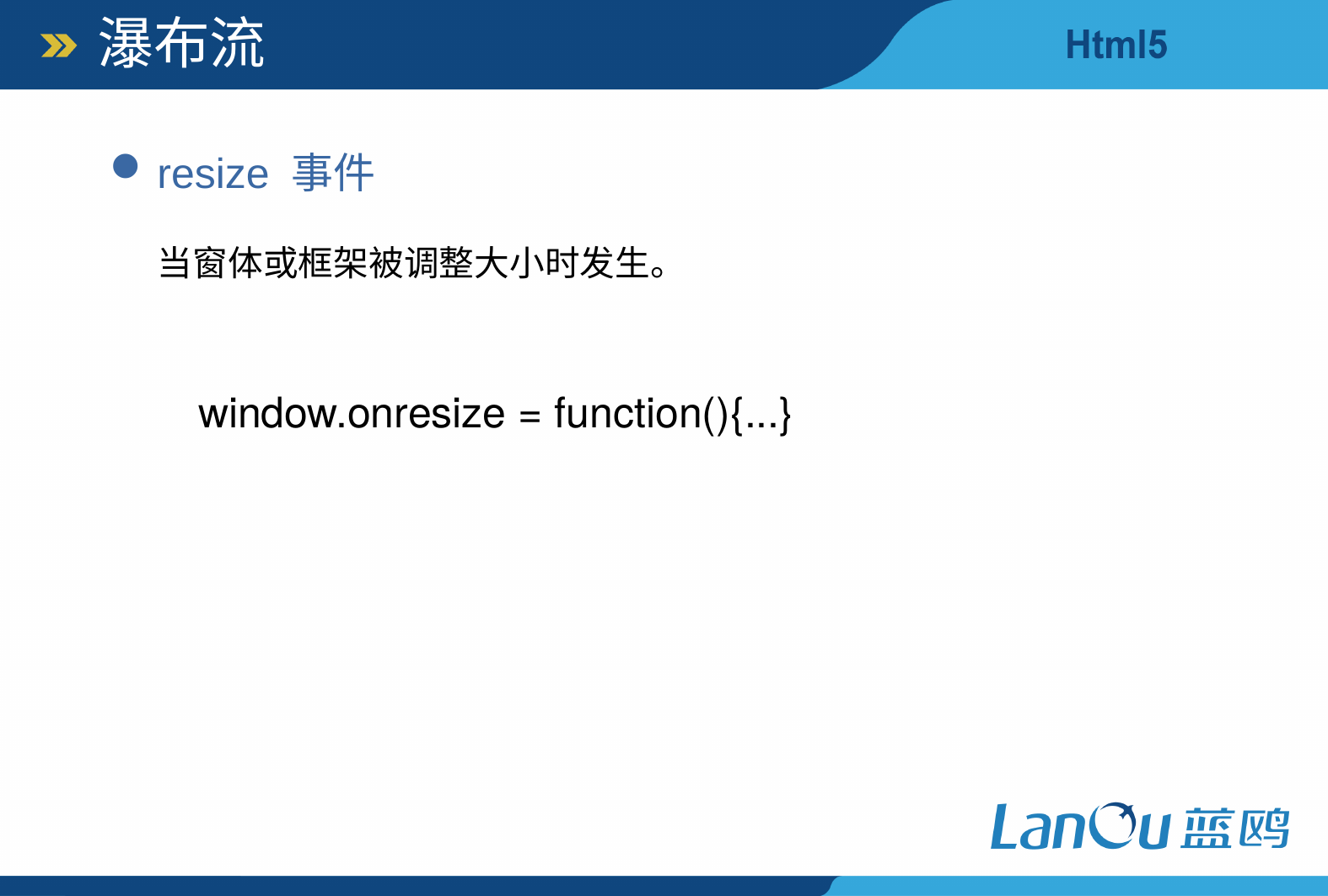

瀑布流
resize 事件
当窗体或框架被调整大小时发生。
window.onresize = function(){...}